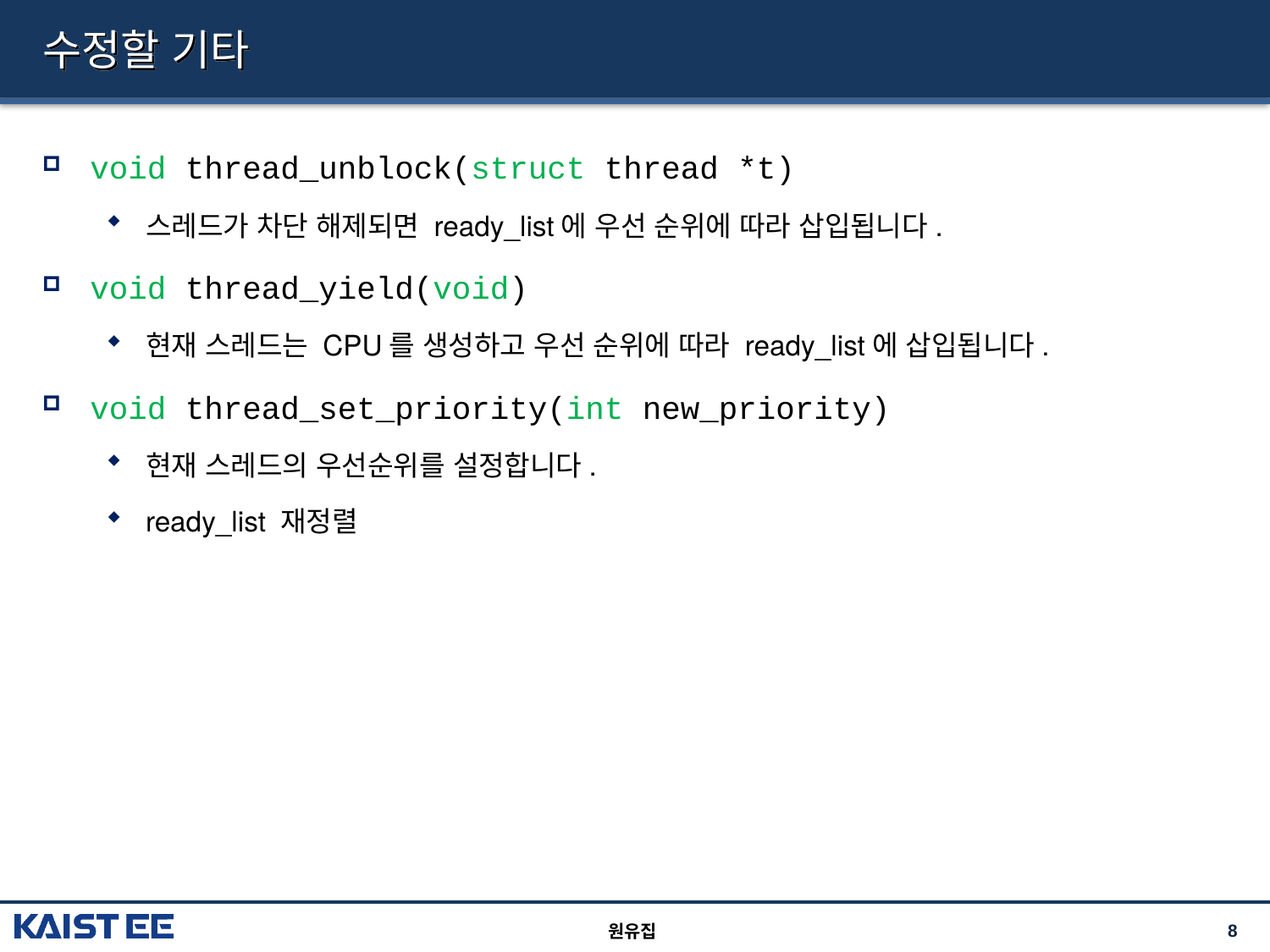

# 수정할 기타
void thread_unblock(struct thread *t)
스레드가 차단 해제되면 ready_list에 우선 순위에 따라 삽입됩니다.
void thread_yield(void)
현재 스레드는 CPU를 생성하고 우선 순위에 따라 ready_list에 삽입됩니다.
void thread_set_priority(int new_priority)
현재 스레드의 우선순위를 설정합니다.
ready_list 재정렬
원유집
8